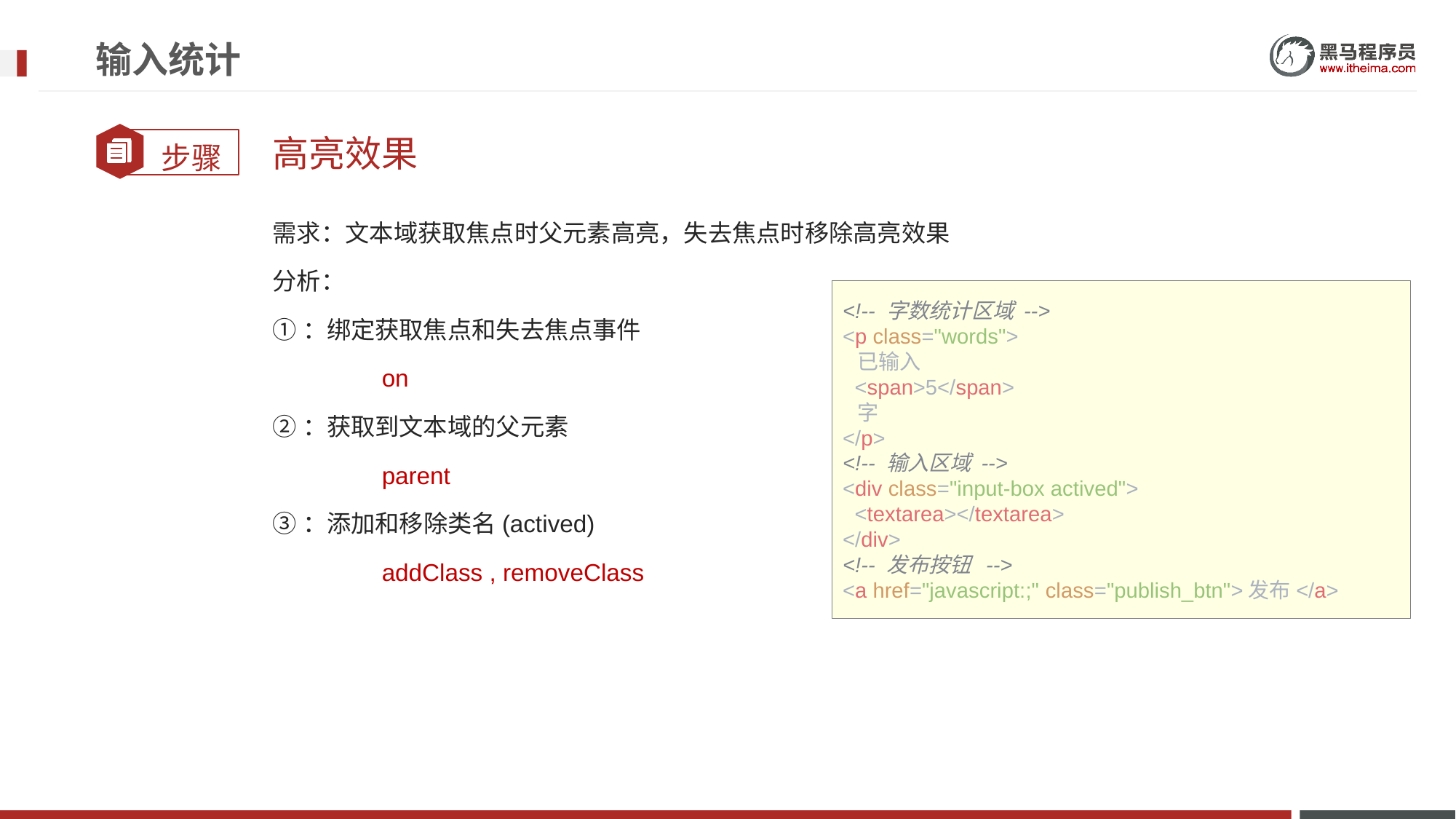

# 输入统计
高亮效果
需求：文本域获取焦点时父元素高亮，失去焦点时移除高亮效果
分析：
①：绑定获取焦点和失去焦点事件
	on
②：获取到文本域的父元素
	parent
③：添加和移除类名(actived)
	addClass , removeClass

<!-- 字数统计区域 -->
<p class="words">
  已输入
  <span>5</span>
  字
</p>
<!-- 输入区域 -->
<div class="input-box actived">
  <textarea></textarea>
</div>
<!-- 发布按钮  -->
<a href="javascript:;" class="publish_btn">发布</a>